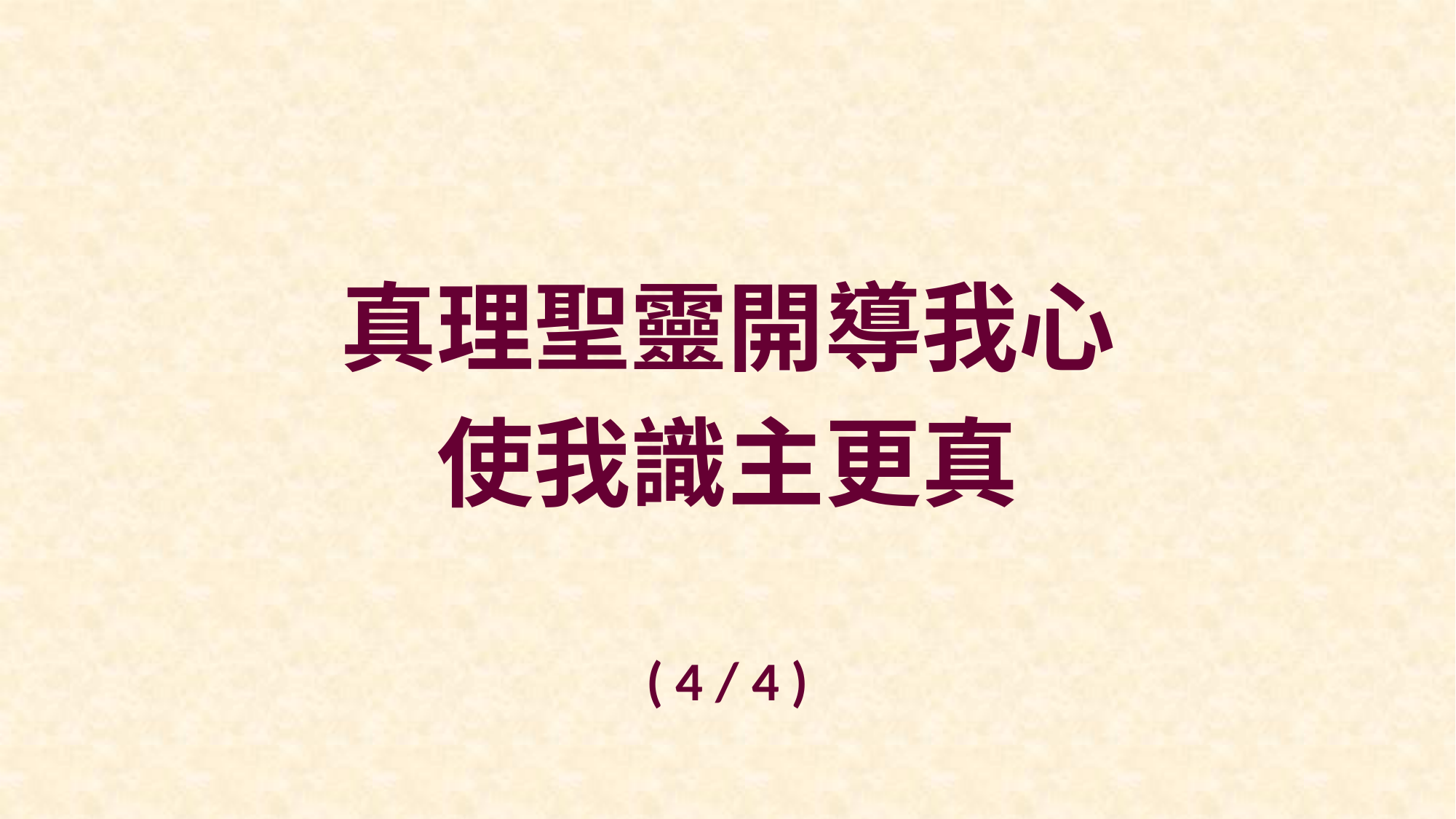

真理聖靈開導我心
使我識主更真
( 4 / 4 )